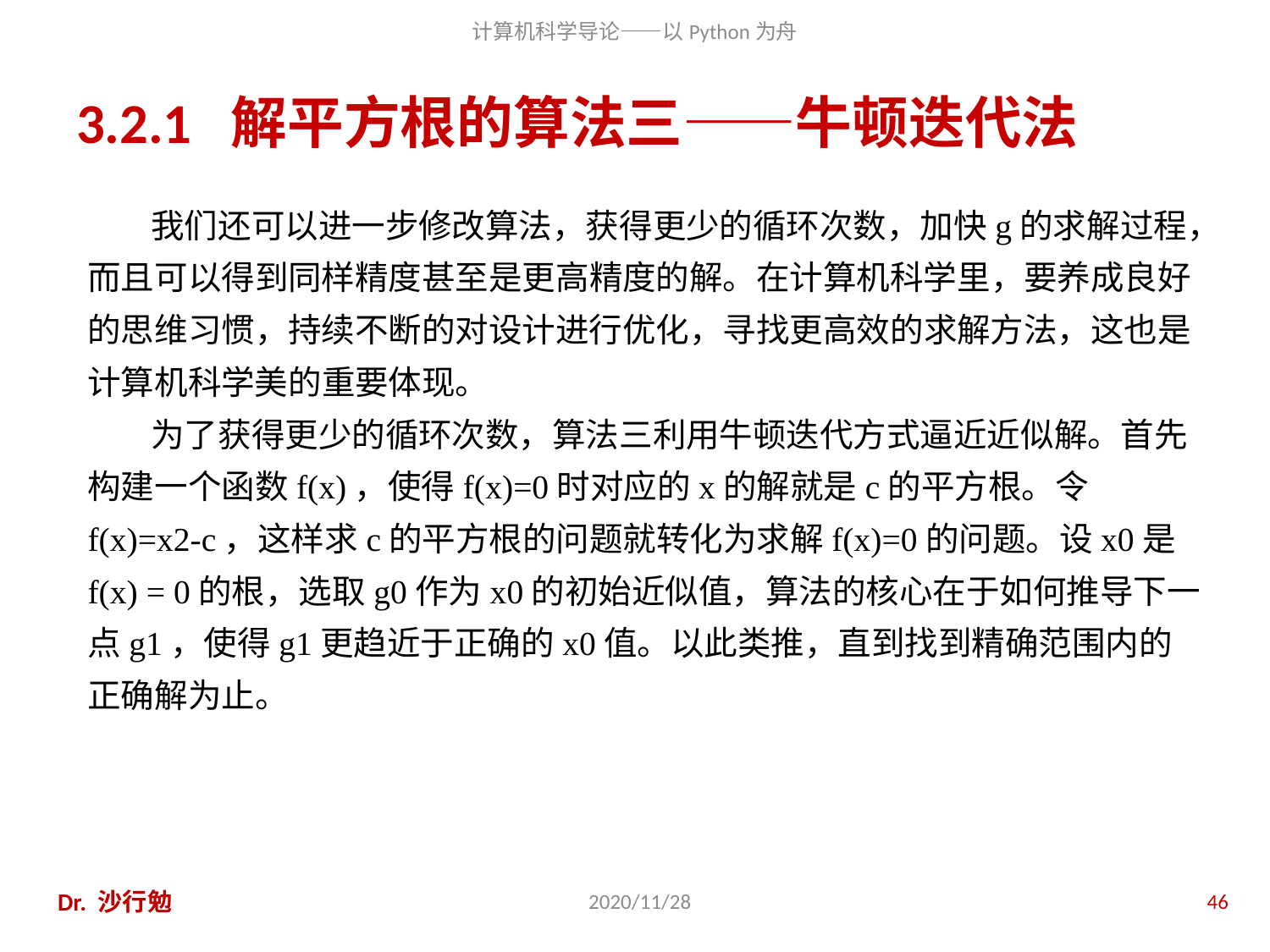

# 3.2.1  解平方根的算法三——牛顿迭代法
我们还可以进一步修改算法，获得更少的循环次数，加快g的求解过程，而且可以得到同样精度甚至是更高精度的解。在计算机科学里，要养成良好的思维习惯，持续不断的对设计进行优化，寻找更高效的求解方法，这也是计算机科学美的重要体现。
为了获得更少的循环次数，算法三利用牛顿迭代方式逼近近似解。首先构建一个函数f(x)，使得f(x)=0时对应的x的解就是c的平方根。令f(x)=x2-c，这样求c的平方根的问题就转化为求解f(x)=0的问题。设x0是f(x) = 0的根，选取g0作为x0的初始近似值，算法的核心在于如何推导下一点g1，使得g1更趋近于正确的x0值。以此类推，直到找到精确范围内的正确解为止。

Dr. 沙行勉
2020/11/28
46